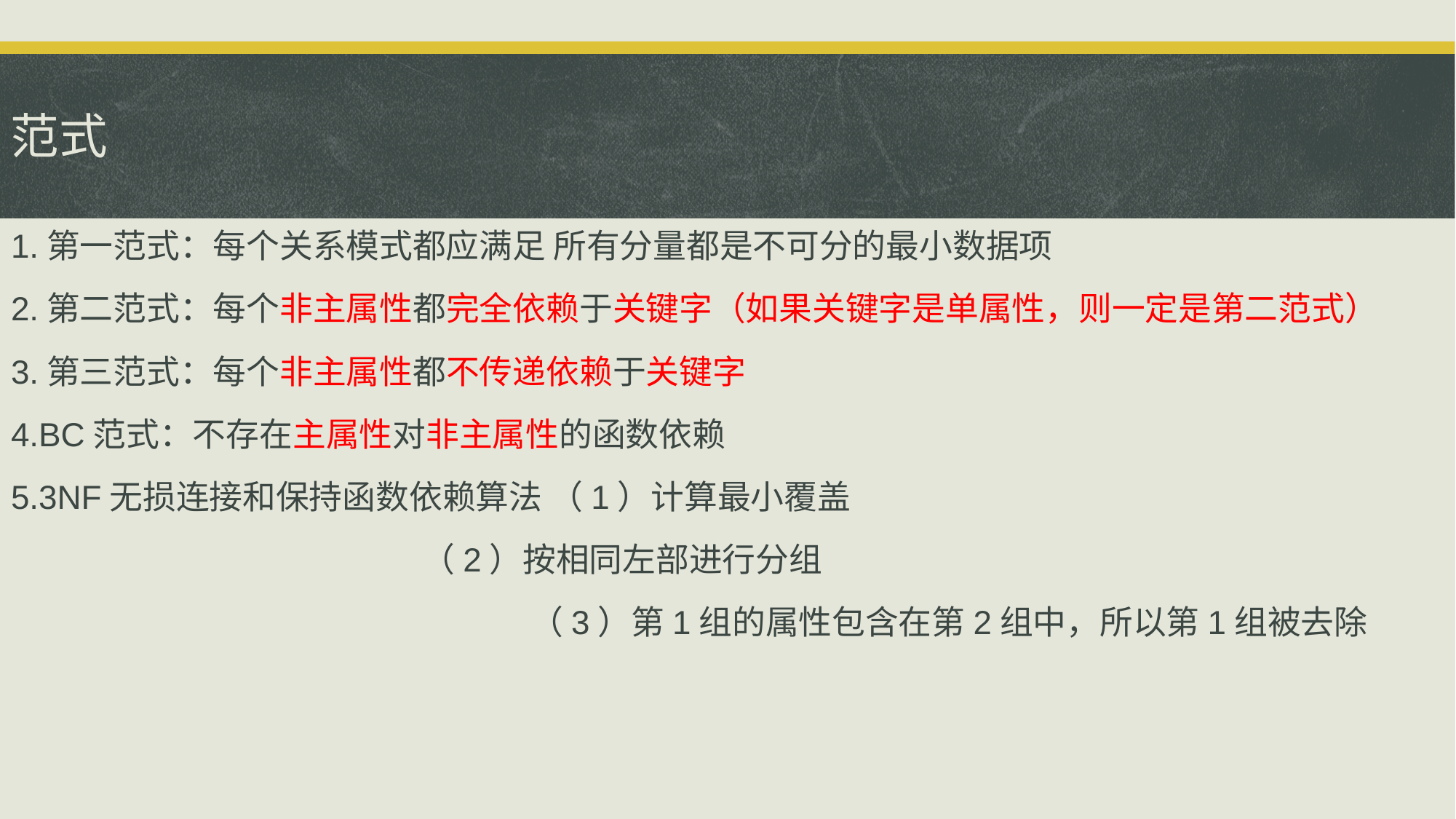

范式
1.第一范式：每个关系模式都应满足 所有分量都是不可分的最小数据项
2.第二范式：每个非主属性都完全依赖于关键字（如果关键字是单属性，则一定是第二范式）
3.第三范式：每个非主属性都不传递依赖于关键字
4.BC范式：不存在主属性对非主属性的函数依赖
5.3NF无损连接和保持函数依赖算法 （1）计算最小覆盖
                                                      （2）按相同左部进行分组
				          （3）第1组的属性包含在第2组中，所以第1组被去除